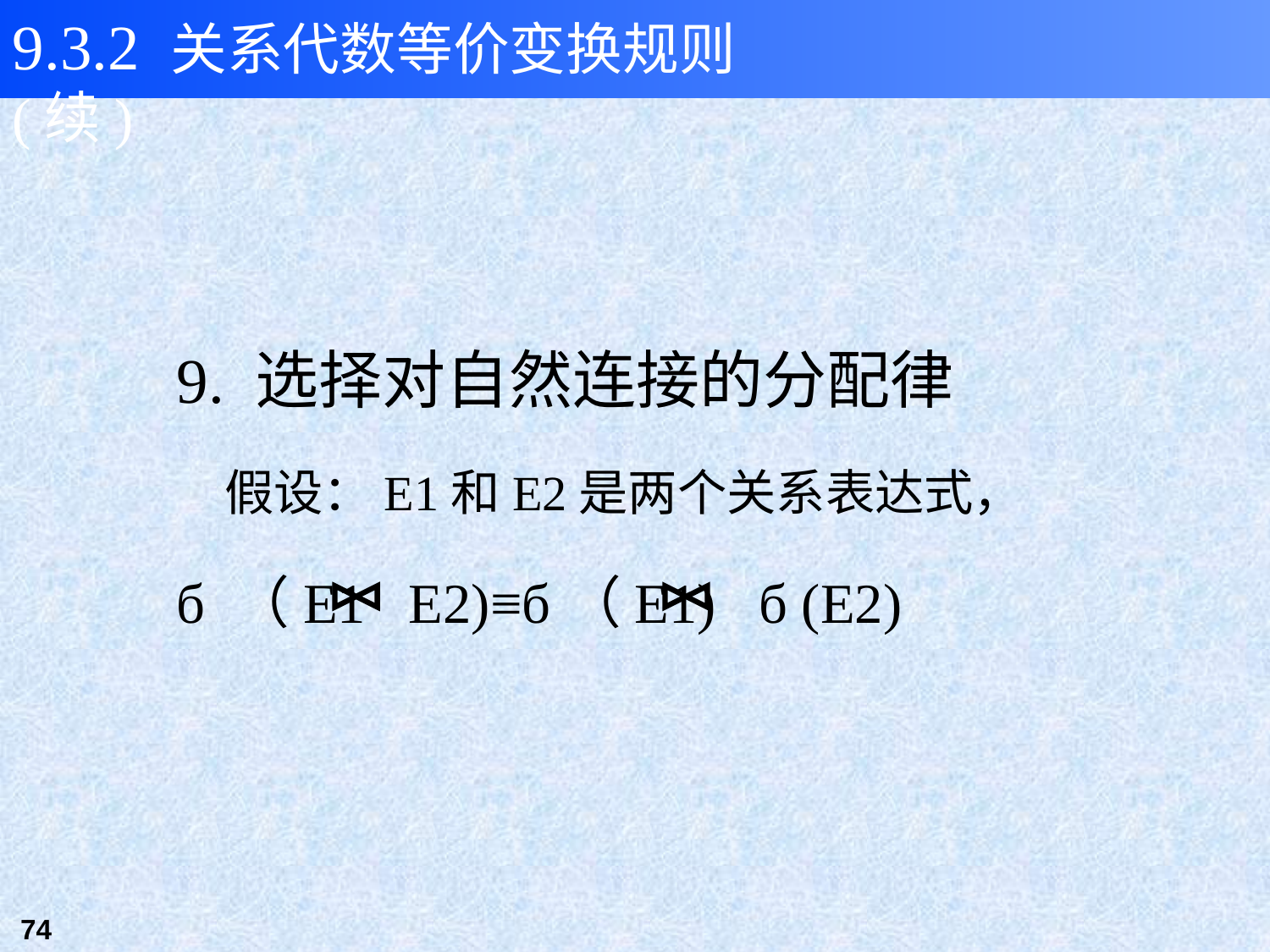

9.3.2 关系代数等价变换规则(续)
9. 选择对自然连接的分配律
	假设：E1和E2是两个关系表达式，
б （E1   E2)≡б（E1)   б (E2)